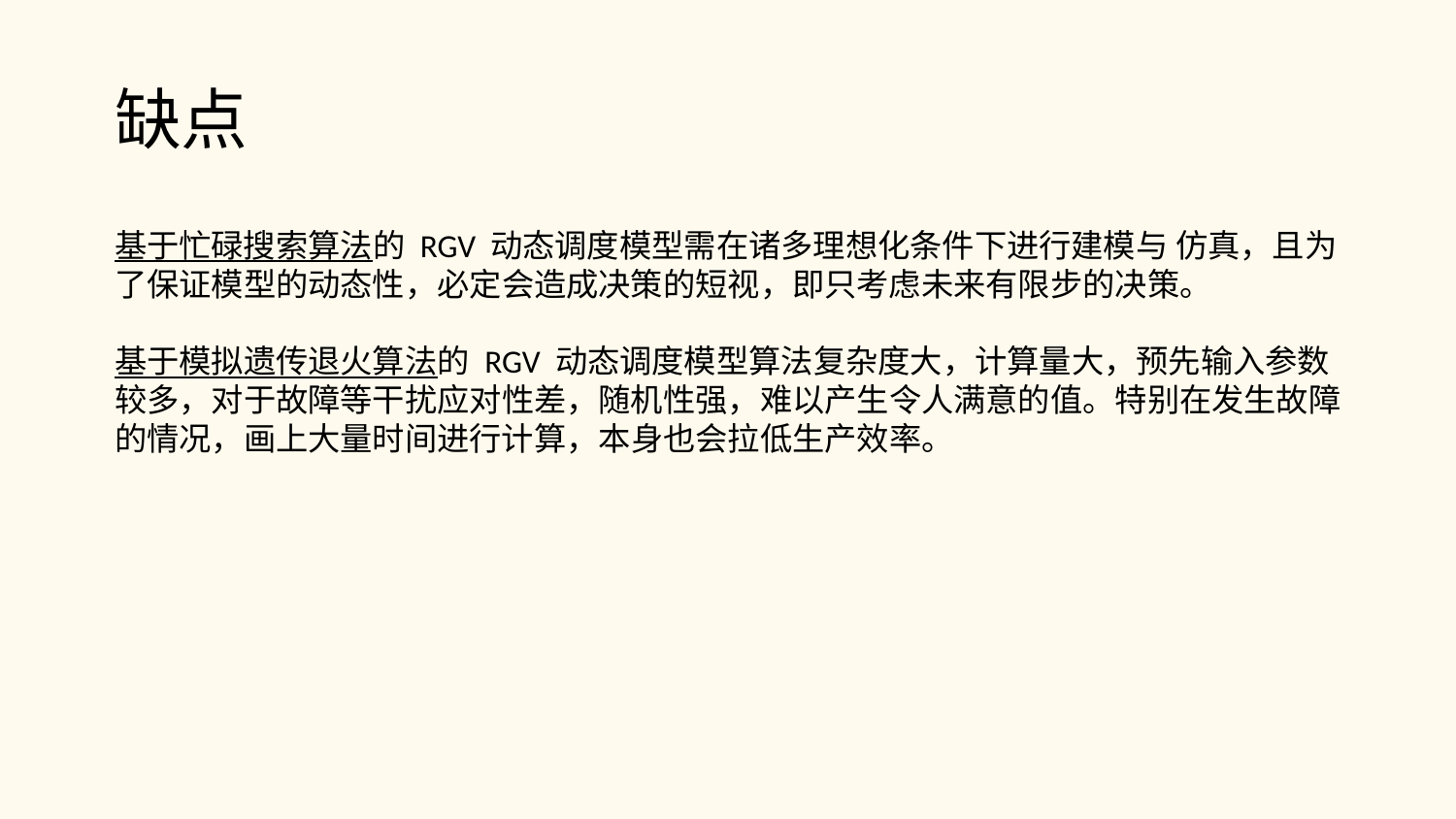

# 缺点
基于忙碌搜索算法的 RGV 动态调度模型需在诸多理想化条件下进行建模与 仿真，且为了保证模型的动态性，必定会造成决策的短视，即只考虑未来有限步的决策。

基于模拟遗传退火算法的 RGV 动态调度模型算法复杂度大，计算量大，预先输入参数较多，对于故障等干扰应对性差，随机性强，难以产生令人满意的值。特别在发生故障的情况，画上大量时间进行计算，本身也会拉低生产效率。